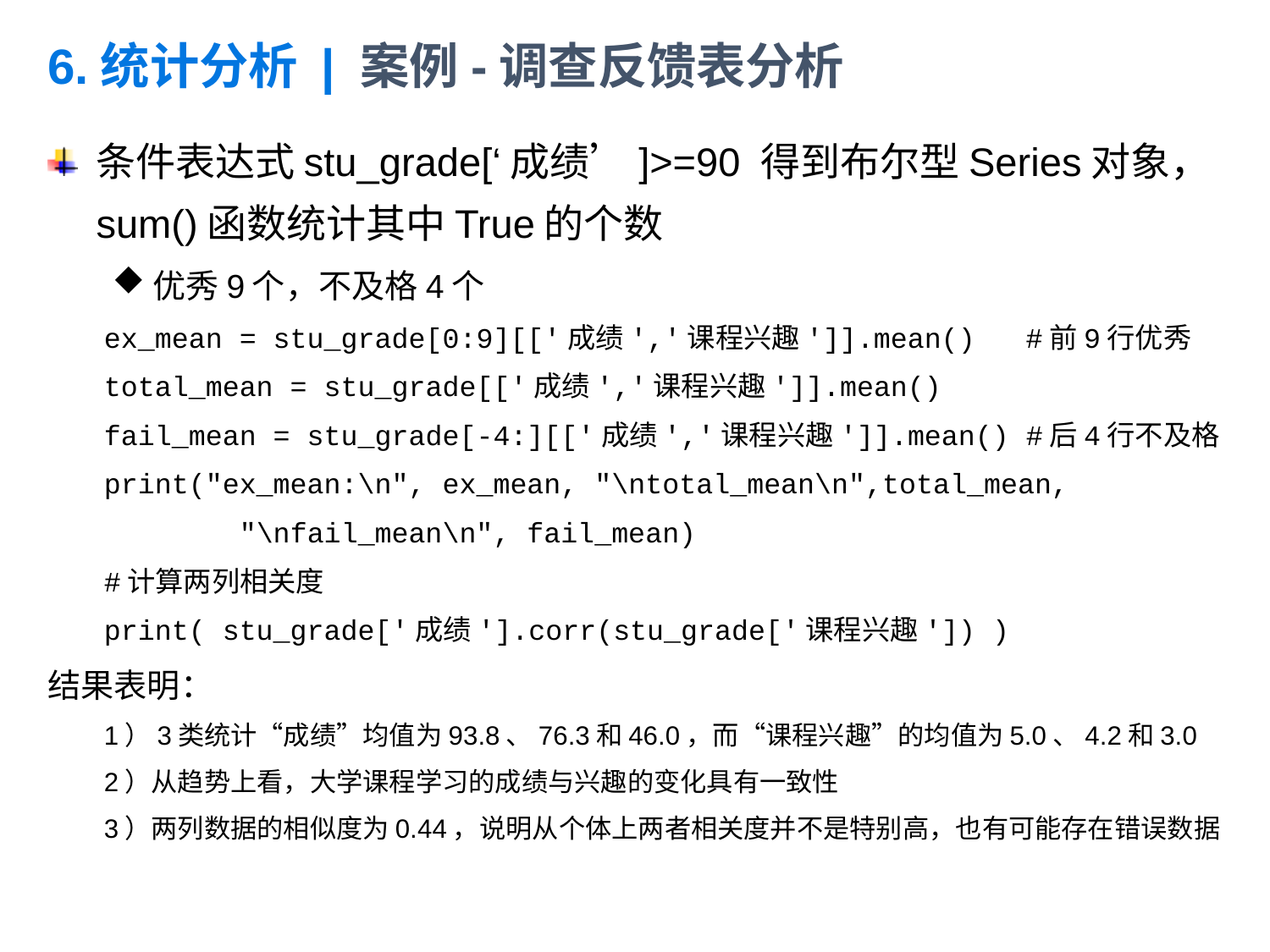

# 6.统计分析 | 案例-调查反馈表分析续
条件表达式stu_grade[‘成绩’]>=90 得到布尔型Series对象，sum()函数统计其中True的个数
优秀9个，不及格4个
ex_mean = stu_grade[0:9][['成绩','课程兴趣']].mean()   #前9行优秀
total_mean = stu_grade[['成绩','课程兴趣']].mean()
fail_mean = stu_grade[-4:][['成绩','课程兴趣']].mean() #后4行不及格
print("ex_mean:\n", ex_mean, "\ntotal_mean\n",total_mean,
        "\nfail_mean\n", fail_mean)
#计算两列相关度
print( stu_grade['成绩'].corr(stu_grade['课程兴趣']) )
结果表明：
1）3类统计“成绩”均值为93.8、76.3和46.0，而“课程兴趣”的均值为5.0、4.2和3.0
2）从趋势上看，大学课程学习的成绩与兴趣的变化具有一致性
3）两列数据的相似度为0.44，说明从个体上两者相关度并不是特别高，也有可能存在错误数据